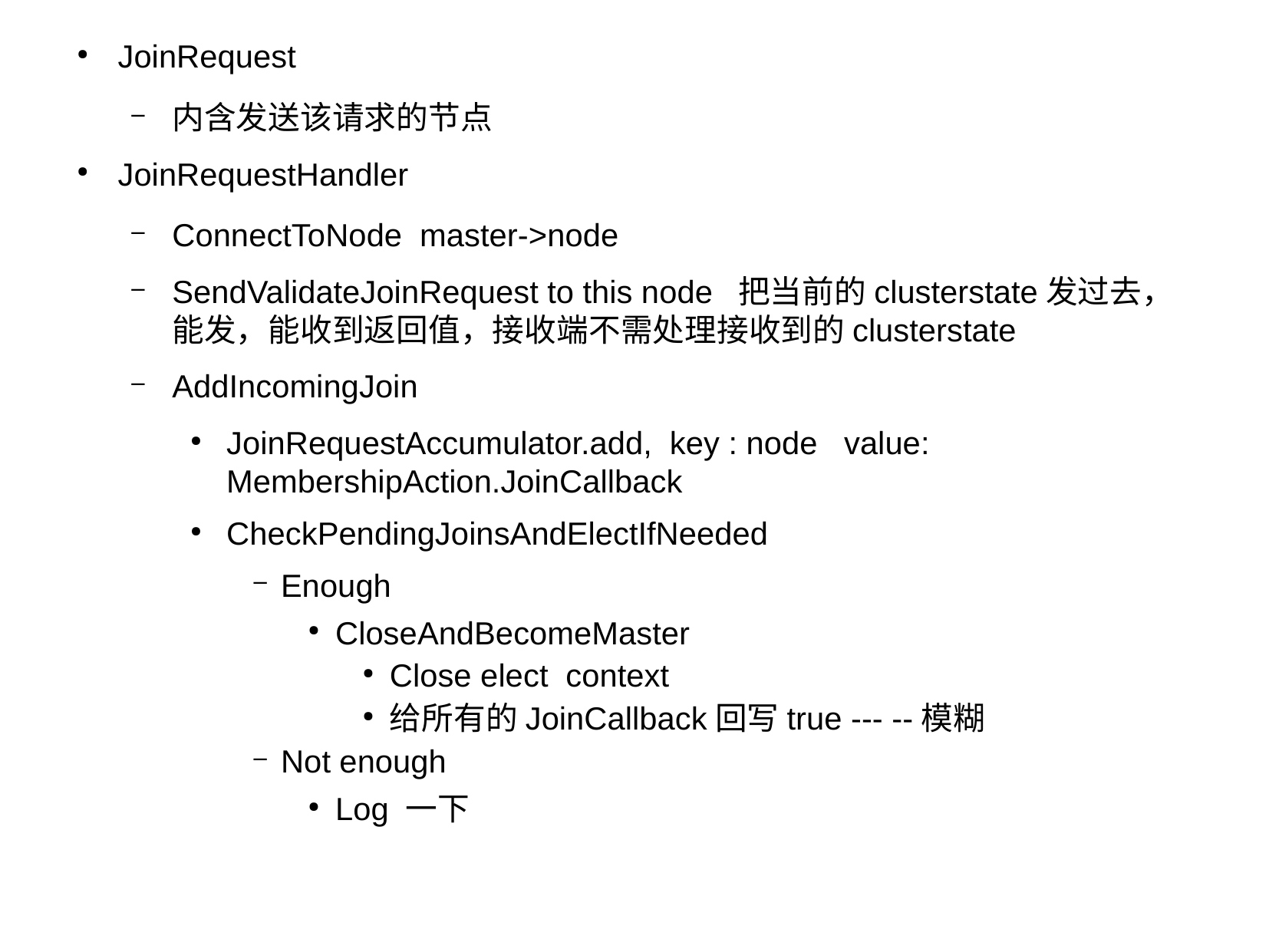

JoinRequest
内含发送该请求的节点
JoinRequestHandler
ConnectToNode  master->node
SendValidateJoinRequest to this node  把当前的clusterstate发过去，能发，能收到返回值，接收端不需处理接收到的clusterstate
AddIncomingJoin
JoinRequestAccumulator.add,  key : node   value: MembershipAction.JoinCallback
CheckPendingJoinsAndElectIfNeeded
Enough
CloseAndBecomeMaster
Close elect  context
给所有的JoinCallback回写true --- --模糊
Not enough
Log 一下